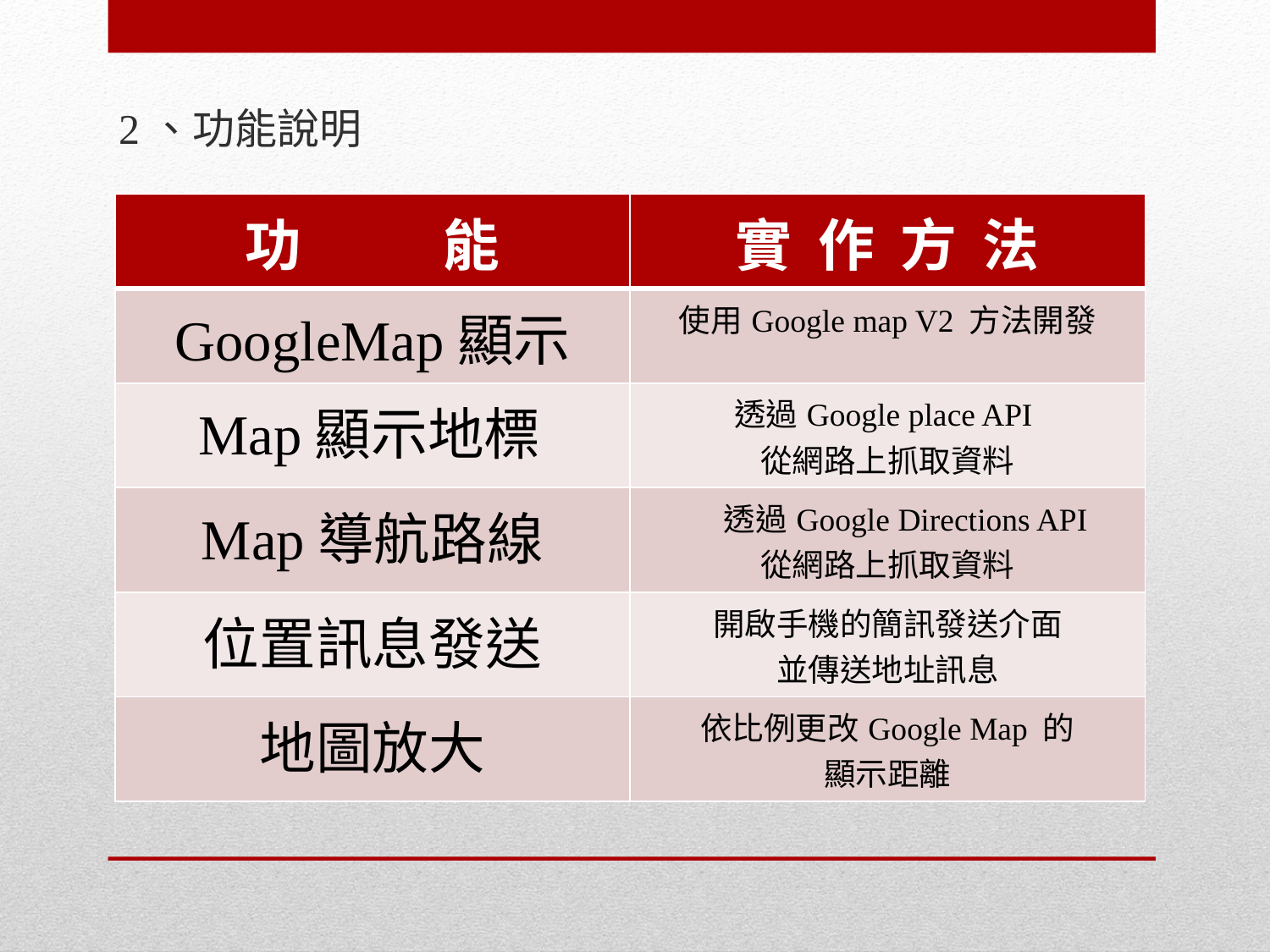

2、功能說明

| 功 能 | 實 作 方 法 |
| --- | --- |
| GoogleMap顯示 | 使用Google map V2 方法開發 |
| Map顯示地標 | 透過Google place API 從網路上抓取資料 |
| Map導航路線 | 透過Google Directions API 從網路上抓取資料 |
| 位置訊息發送 | 開啟手機的簡訊發送介面 並傳送地址訊息 |
| 地圖放大 | 依比例更改Google Map 的 顯示距離 |